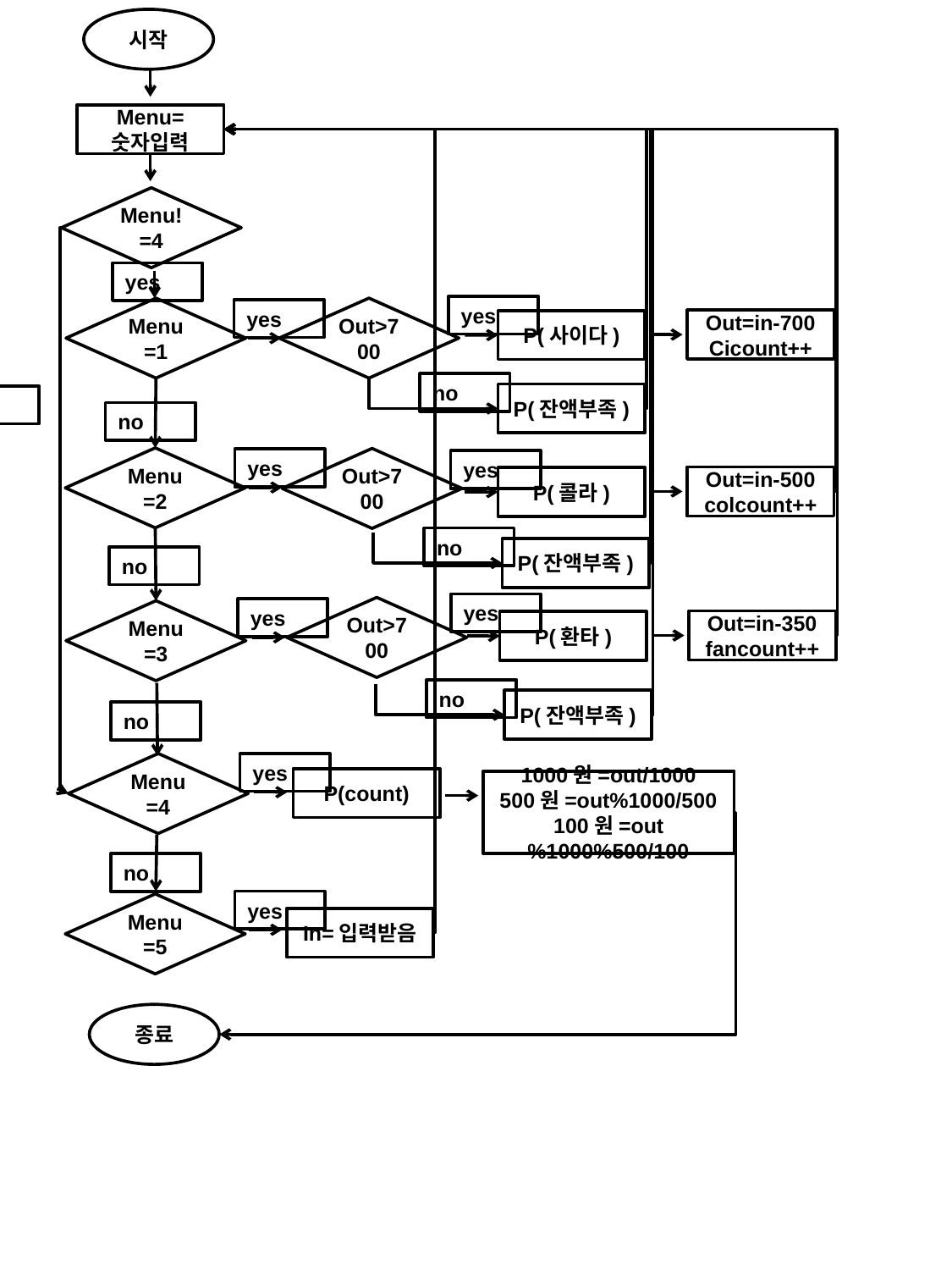

시작
Menu=
숫자입력
Menu!=4
yes
yes
Menu=1
Out>700
yes
Out=in-700
Cicount++
P(사이다)
no
P(잔액부족)
no
no
Menu=2
Out>700
yes
yes
Out=in-500
colcount++
P(콜라)
no
P(잔액부족)
no
yes
Out>700
yes
Menu=3
Out=in-350
fancount++
P(환타)
no
P(잔액부족)
no
Menu=4
yes
P(count)
1000원=out/1000
500원=out%1000/500
100원=out%1000%500/100
no
yes
Menu=5
In=입력받음
종료